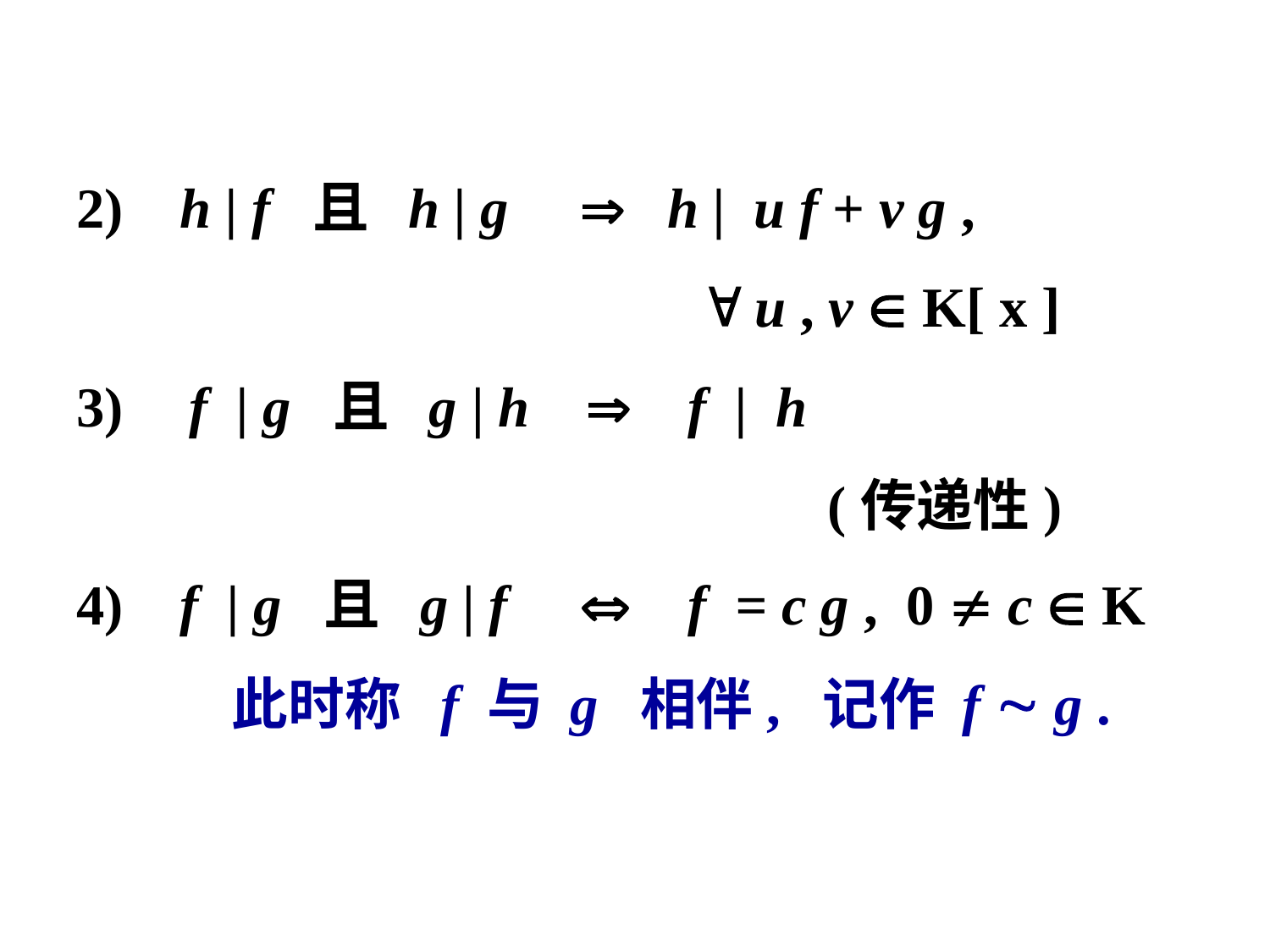

2)    h | f  且  h | g     ⇒   h |  u f + v g ,
                                            ∀ u , v ∈ K[ x ]
  f  | g  且  g | h    ⇒    f  |  h
                                                     (传递性)
4)    f  | g  且  g | f     ⇔    f  = c g ,  0 ≠ c ∈ K
           此时称  f 与 g  相伴,  记作 f ∼ g .